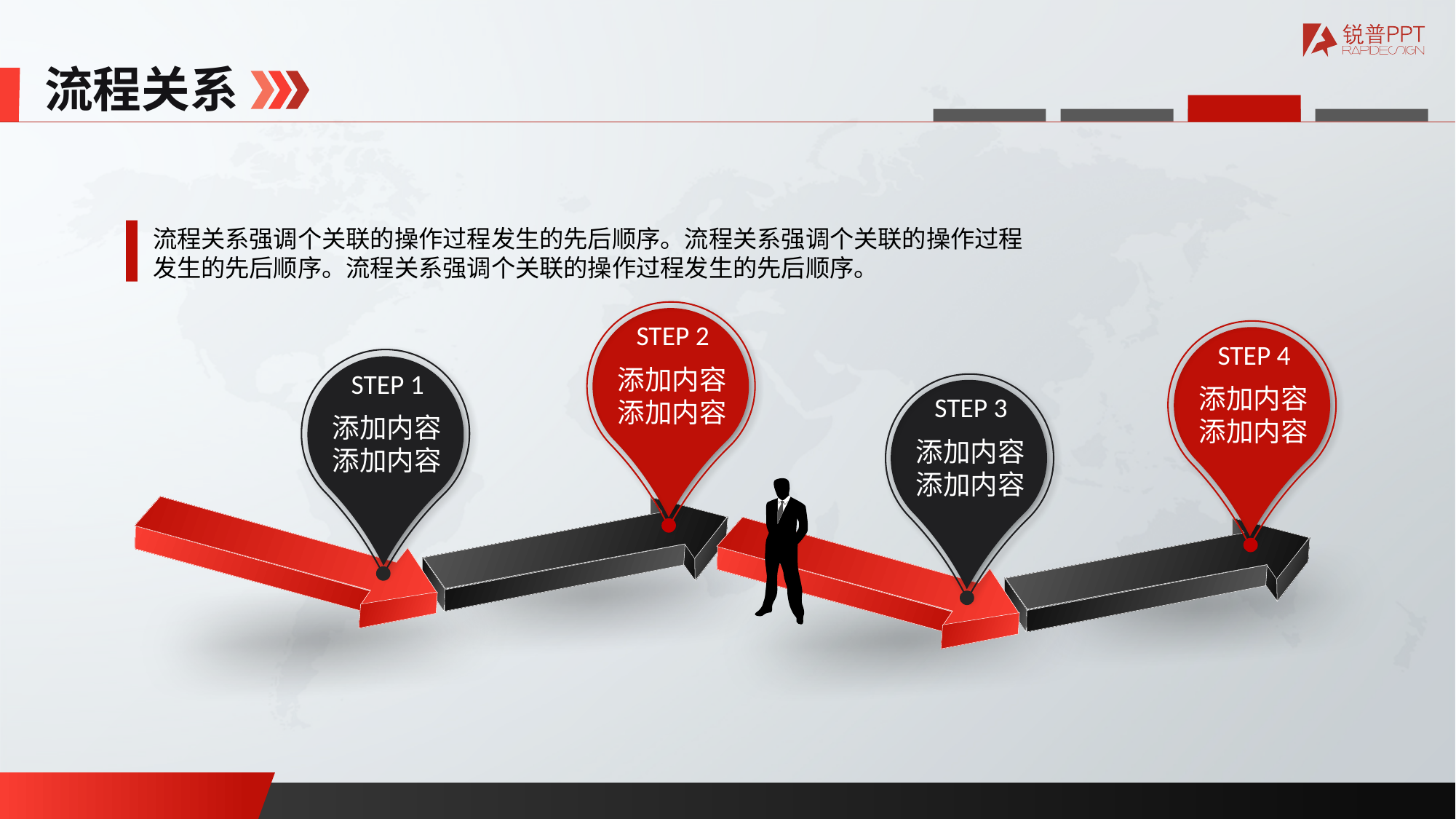

流程关系

流程关系强调个关联的操作过程发生的先后顺序。流程关系强调个关联的操作过程
发生的先后顺序。流程关系强调个关联的操作过程发生的先后顺序。

STEP 2
添加内容
添加内容

STEP 4
添加内容
添加内容

STEP 1
添加内容
添加内容

STEP 3
添加内容
添加内容